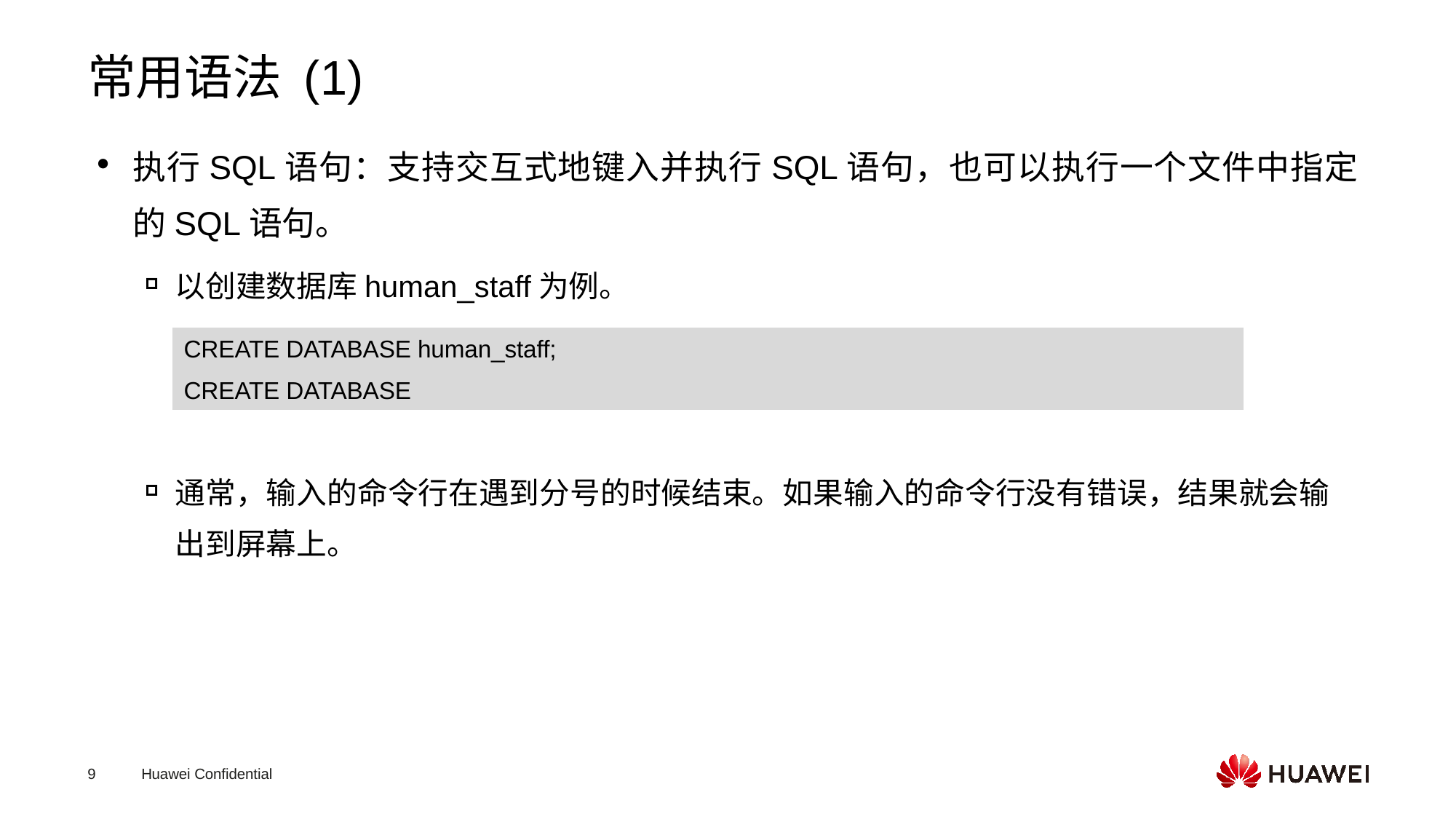

# 常用语法 (1)
执行SQL语句：支持交互式地键入并执行SQL语句，也可以执行一个文件中指定的SQL语句。
以创建数据库human_staff为例。

通常，输入的命令行在遇到分号的时候结束。如果输入的命令行没有错误，结果就会输出到屏幕上。

CREATE DATABASE human_staff;
CREATE DATABASE